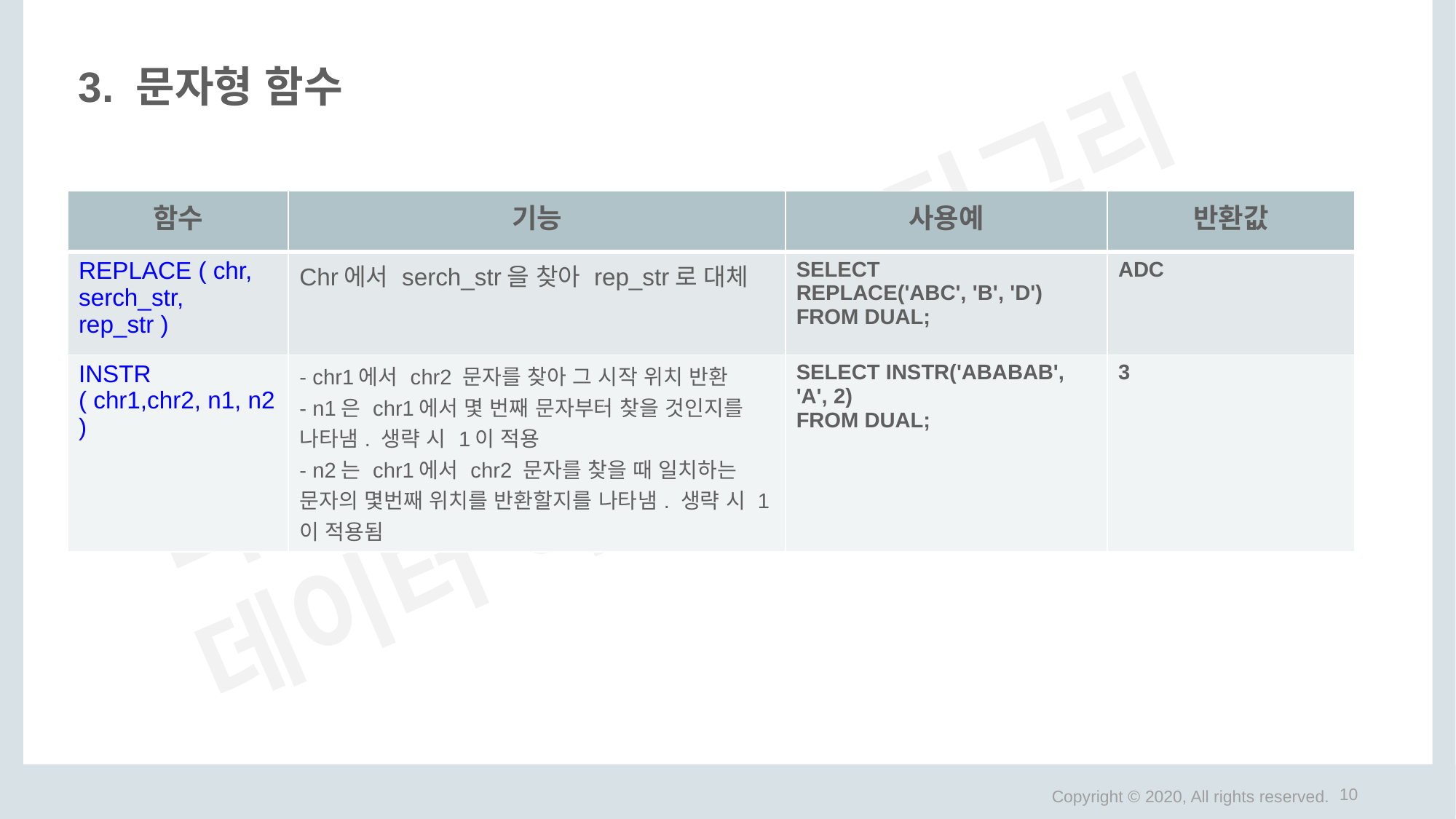

# 3. 문자형 함수
| 함수 | 기능 | 사용예 | 반환값 |
| --- | --- | --- | --- |
| REPLACE ( chr, serch\_str, rep\_str ) | Chr에서 serch\_str을 찾아 rep\_str로 대체 | SELECT REPLACE('ABC', 'B', 'D') FROM DUAL; | ADC |
| INSTR ( chr1,chr2, n1, n2 ) | - chr1에서 chr2 문자를 찾아 그 시작 위치 반환 - n1은 chr1에서 몇 번째 문자부터 찾을 것인지를 나타냄. 생략 시 1이 적용 - n2는 chr1에서 chr2 문자를 찾을 때 일치하는 문자의 몇번째 위치를 반환할지를 나타냄. 생략 시 1이 적용됨 | SELECT INSTR('ABABAB', 'A', 2) FROM DUAL; | 3 |